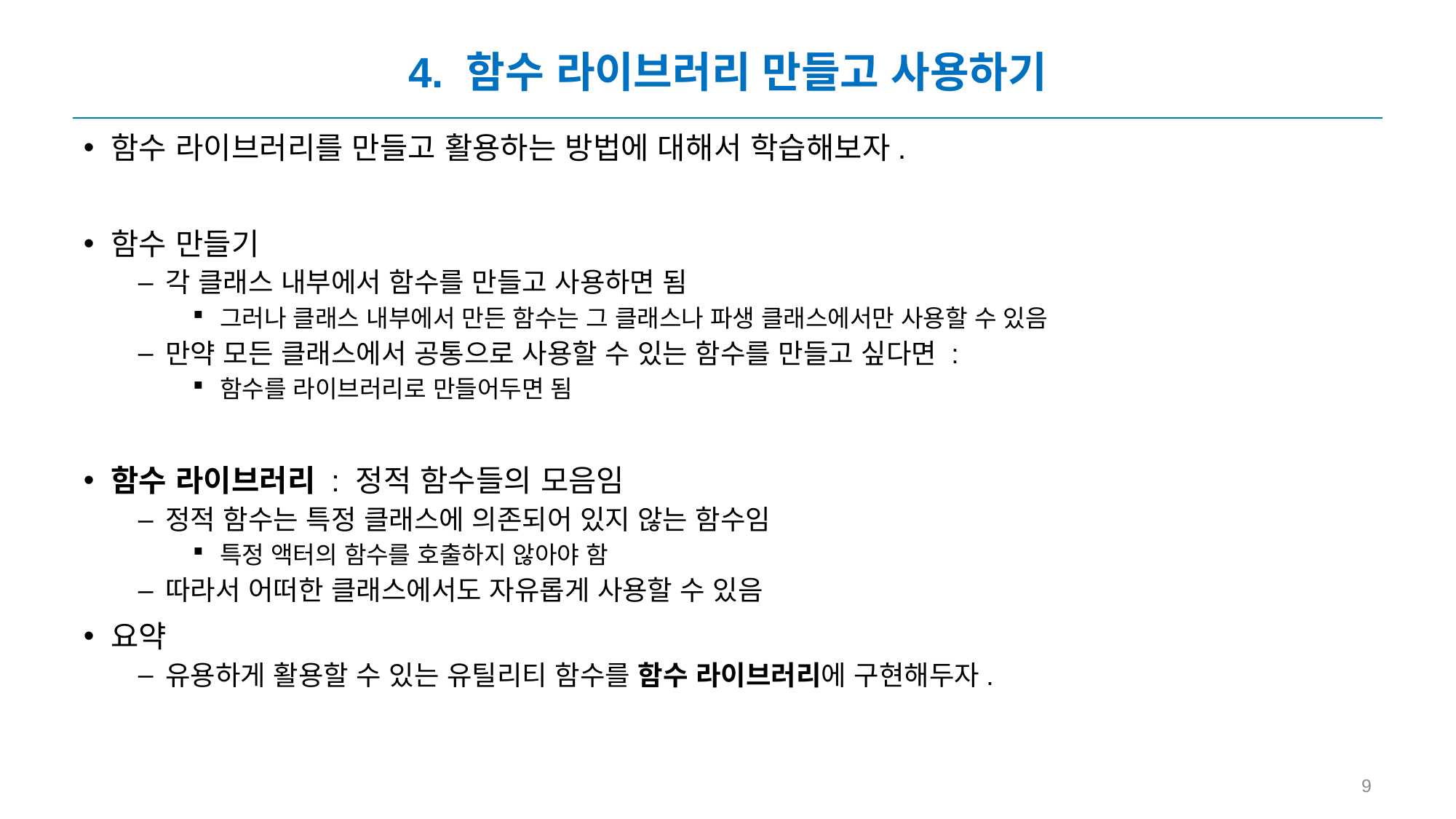

# 4. 함수 라이브러리 만들고 사용하기
함수 라이브러리를 만들고 활용하는 방법에 대해서 학습해보자.

함수 만들기
각 클래스 내부에서 함수를 만들고 사용하면 됨
그러나 클래스 내부에서 만든 함수는 그 클래스나 파생 클래스에서만 사용할 수 있음
만약 모든 클래스에서 공통으로 사용할 수 있는 함수를 만들고 싶다면 :
함수를 라이브러리로 만들어두면 됨

함수 라이브러리 : 정적 함수들의 모음임
정적 함수는 특정 클래스에 의존되어 있지 않는 함수임
특정 액터의 함수를 호출하지 않아야 함
따라서 어떠한 클래스에서도 자유롭게 사용할 수 있음
요약
유용하게 활용할 수 있는 유틸리티 함수를 함수 라이브러리에 구현해두자.

9